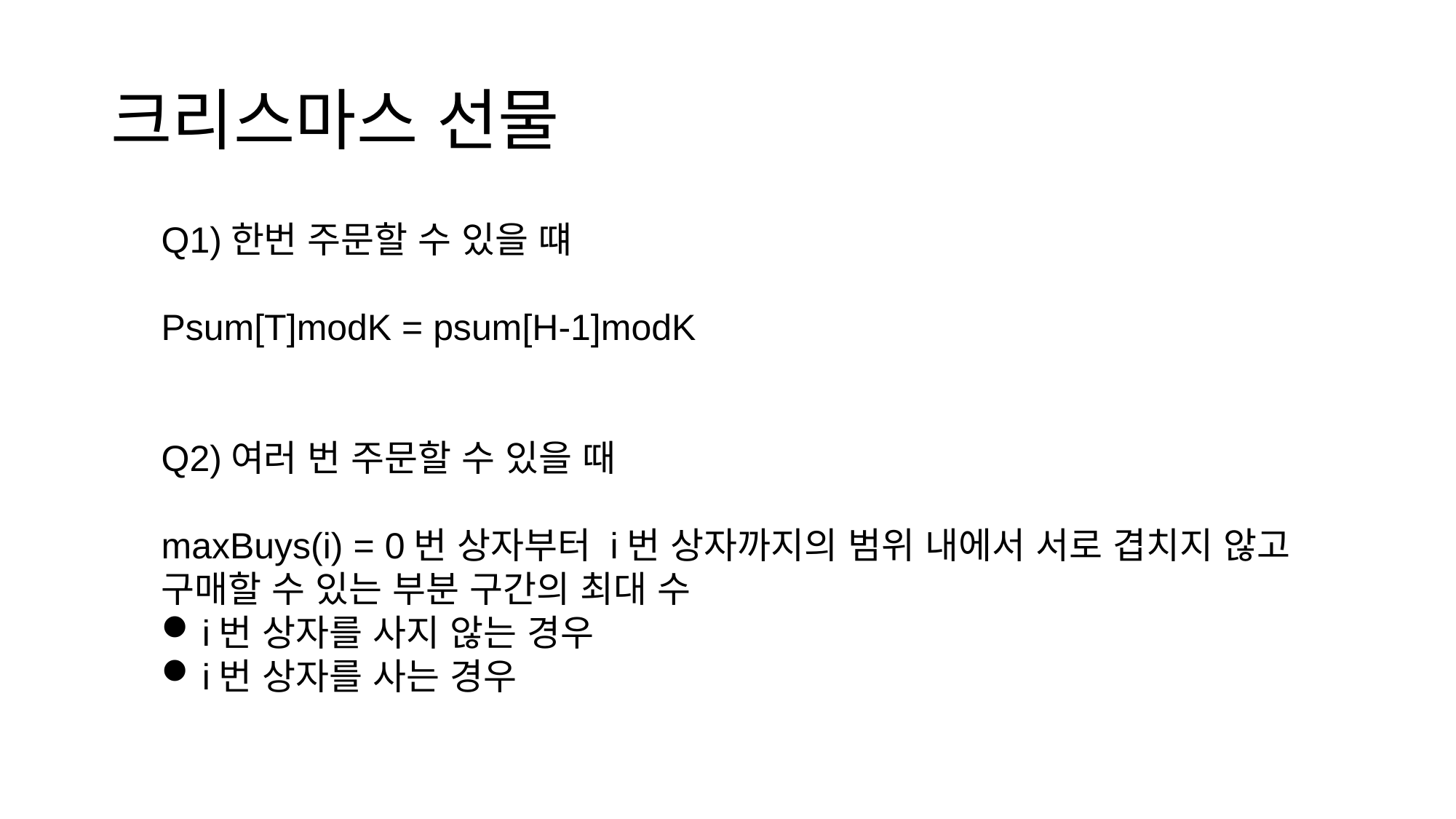

# 크리스마스 선물
Q1)한번 주문할 수 있을 떄

Psum[T]modK = psum[H-1]modK

Q2)여러 번 주문할 수 있을 때

maxBuys(i) = 0번 상자부터 i번 상자까지의 범위 내에서 서로 겹치지 않고
구매할 수 있는 부분 구간의 최대 수
i번 상자를 사지 않는 경우
i번 상자를 사는 경우